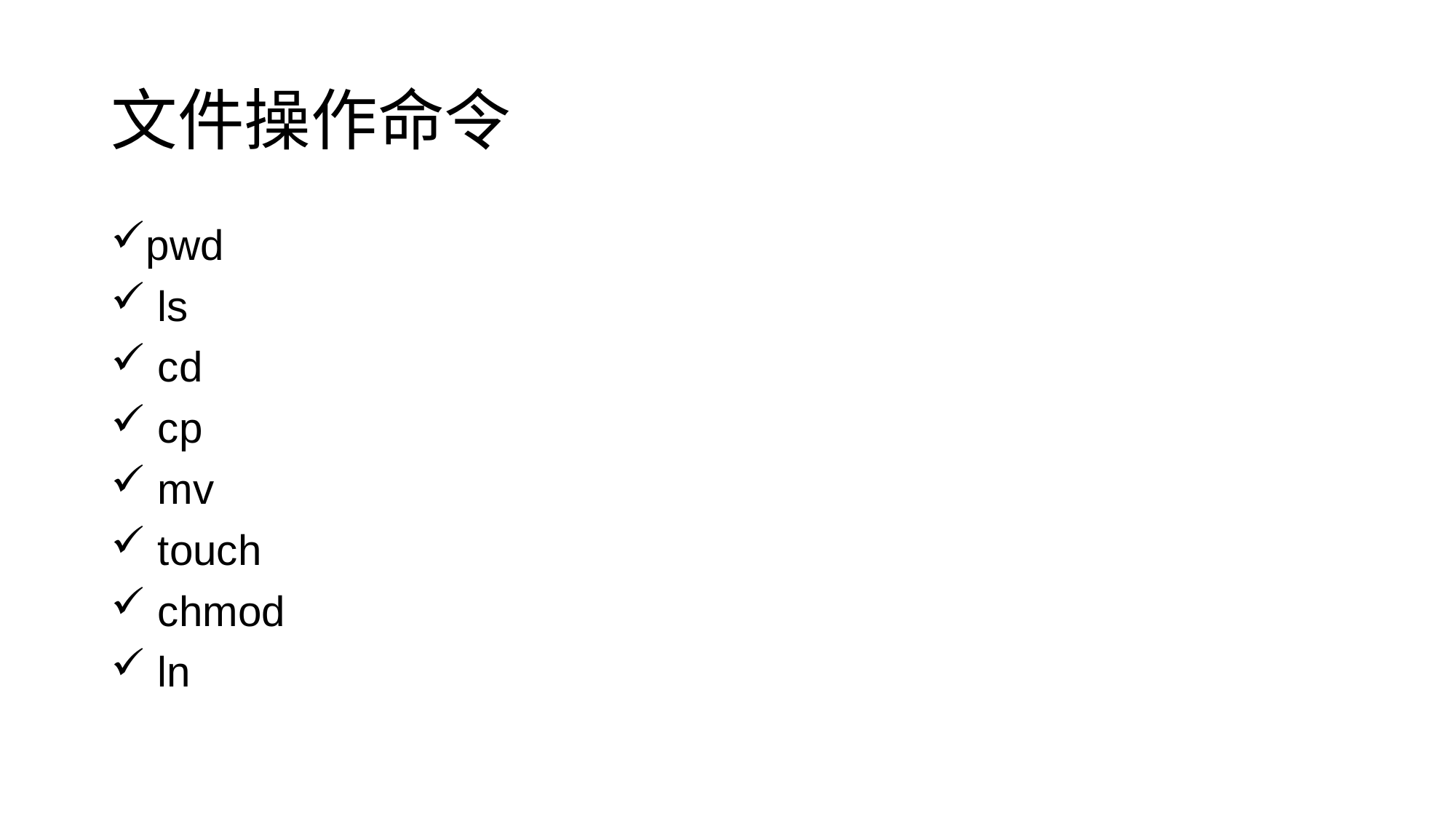

# 文件操作命令
pwd
 ls
 cd
 cp
 mv
 touch
 chmod
 ln